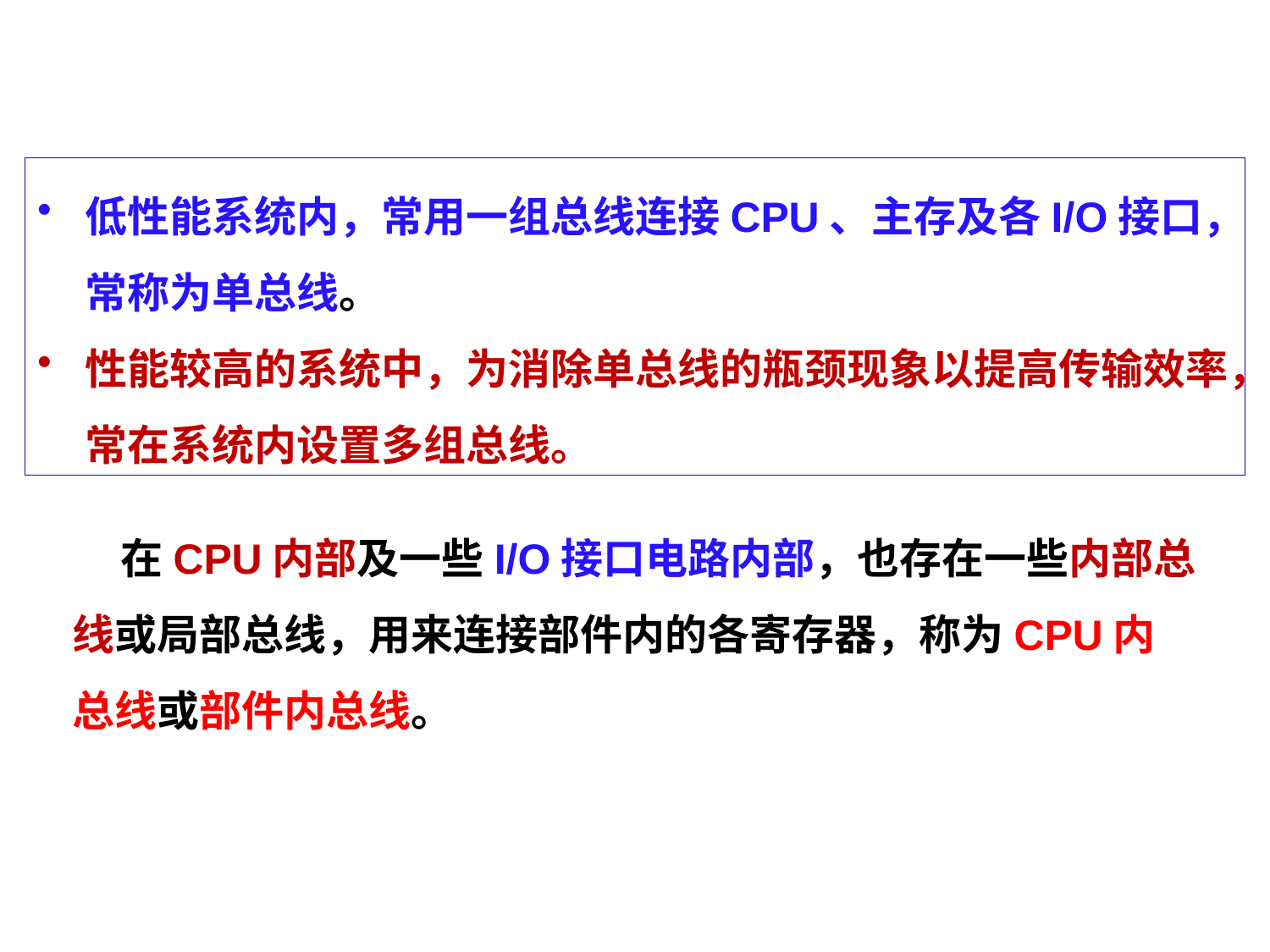

低性能系统内，常用一组总线连接CPU、主存及各I/O接口，常称为单总线。
性能较高的系统中，为消除单总线的瓶颈现象以提高传输效率，常在系统内设置多组总线。
    在CPU内部及一些I/O接口电路内部，也存在一些内部总线或局部总线，用来连接部件内的各寄存器，称为CPU内总线或部件内总线。
142